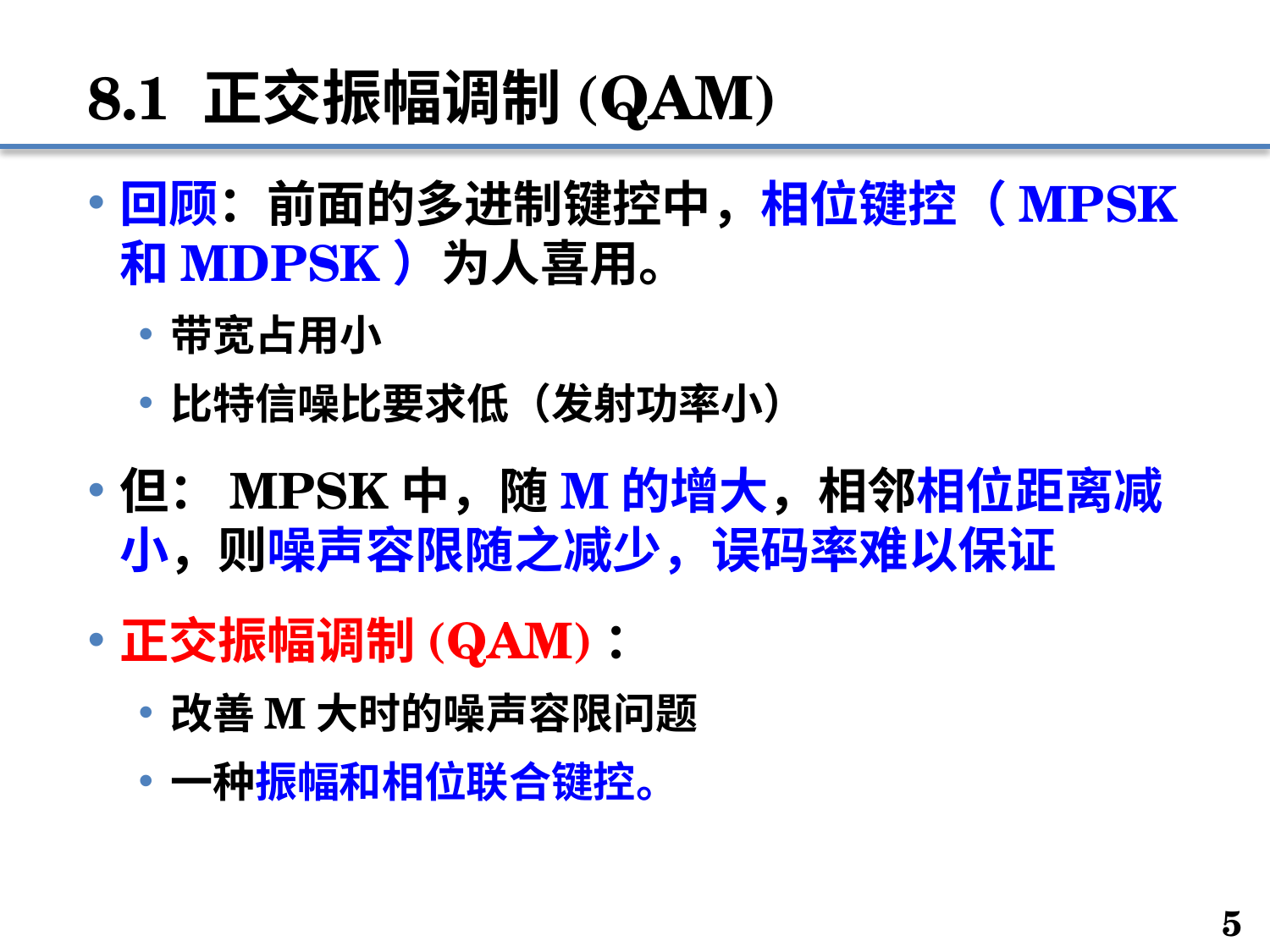

# 8.1 正交振幅调制(QAM)
回顾：前面的多进制键控中，相位键控（MPSK和MDPSK）为人喜用。
带宽占用小
比特信噪比要求低（发射功率小）
但：MPSK中，随M的增大，相邻相位距离减小，则噪声容限随之减少，误码率难以保证
正交振幅调制(QAM)：
改善M大时的噪声容限问题
一种振幅和相位联合键控。

5